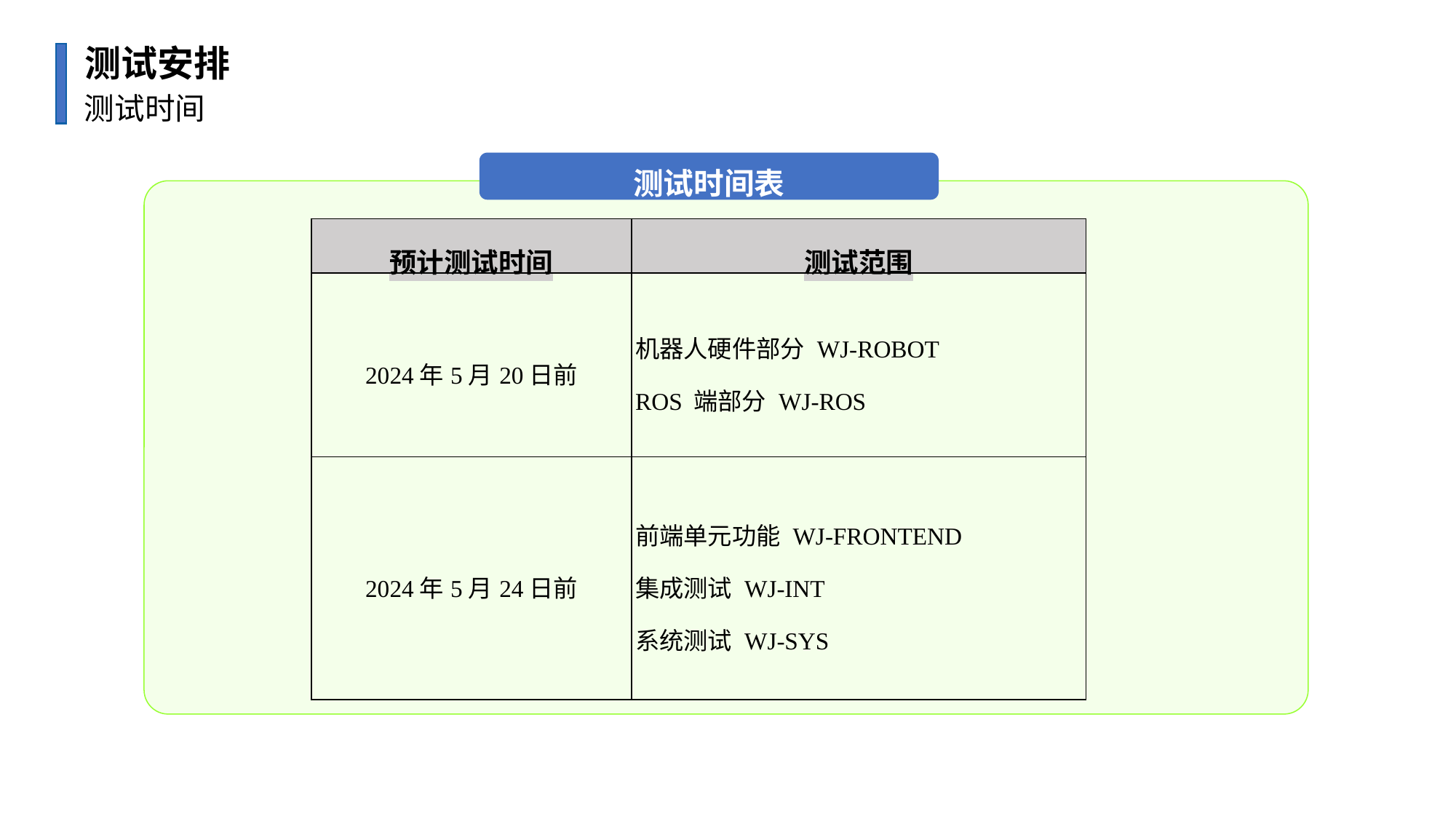

测试安排

测试时间
测试时间表

| 预计测试时间 | 测试范围 |
| --- | --- |
| 2024年5月20日前 | 机器人硬件部分 WJ-ROBOT ROS 端部分 WJ-ROS |
| 2024年5月24日前 | 前端单元功能 WJ-FRONTEND 集成测试 WJ-INT 系统测试 WJ-SYS |